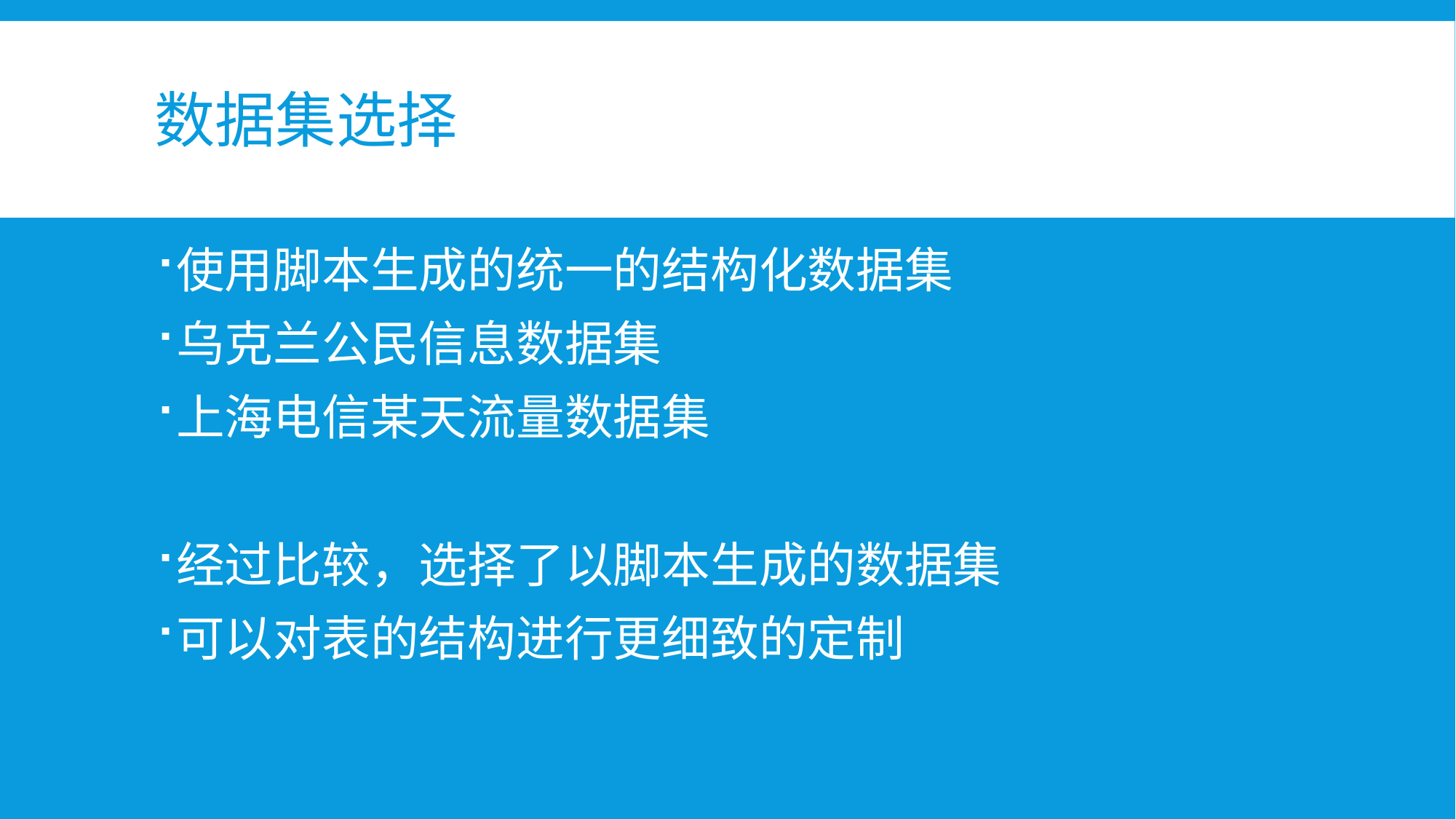

# 数据集选择
使用脚本生成的统一的结构化数据集
乌克兰公民信息数据集
上海电信某天流量数据集

经过比较，选择了以脚本生成的数据集
可以对表的结构进行更细致的定制